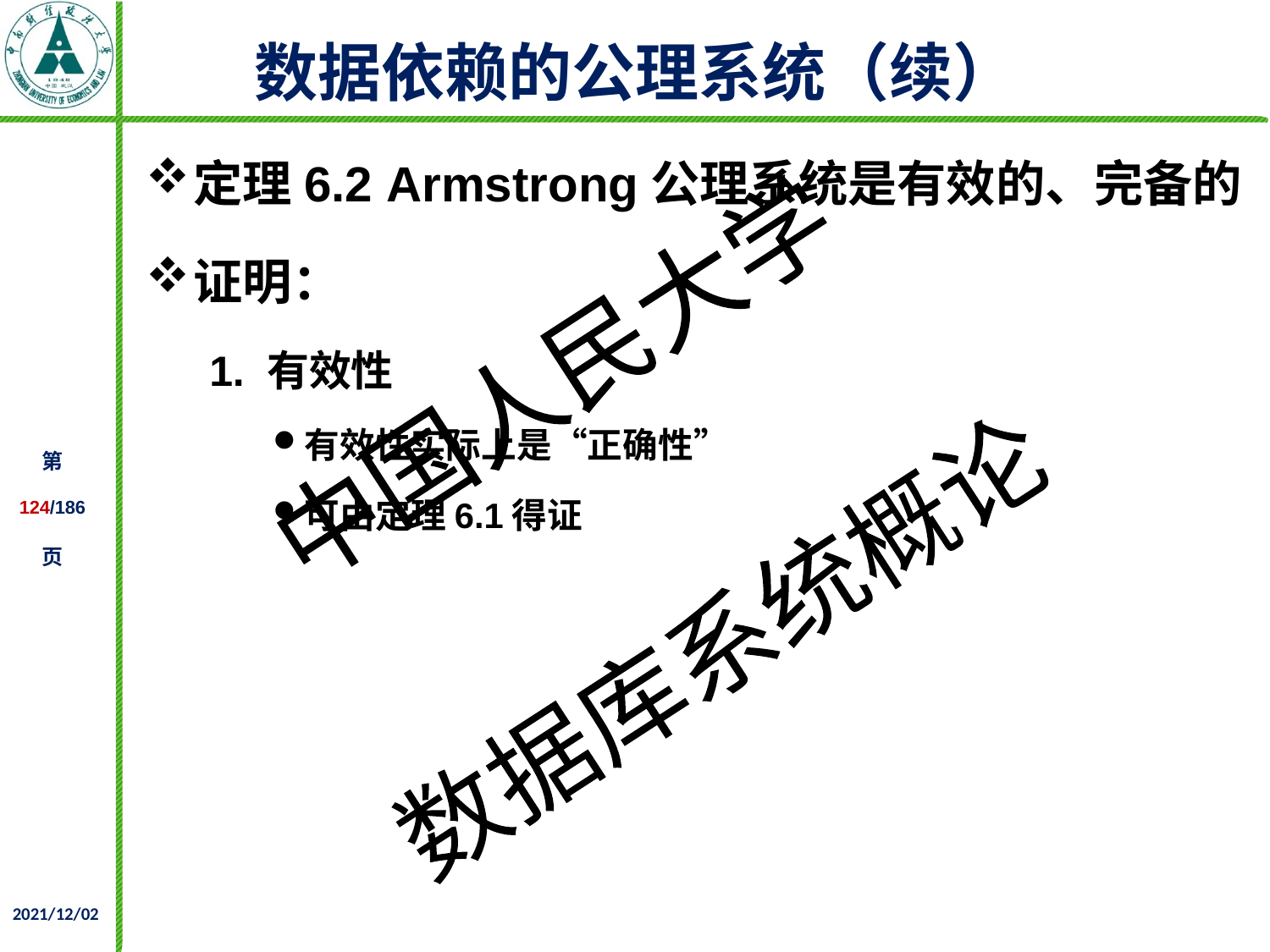

数据依赖的公理系统（续）
定理6.2 Armstrong公理系统是有效的、完备的
证明：
1. 有效性
有效性实际上是“正确性”
可由定理6.1得证

2021/12/02